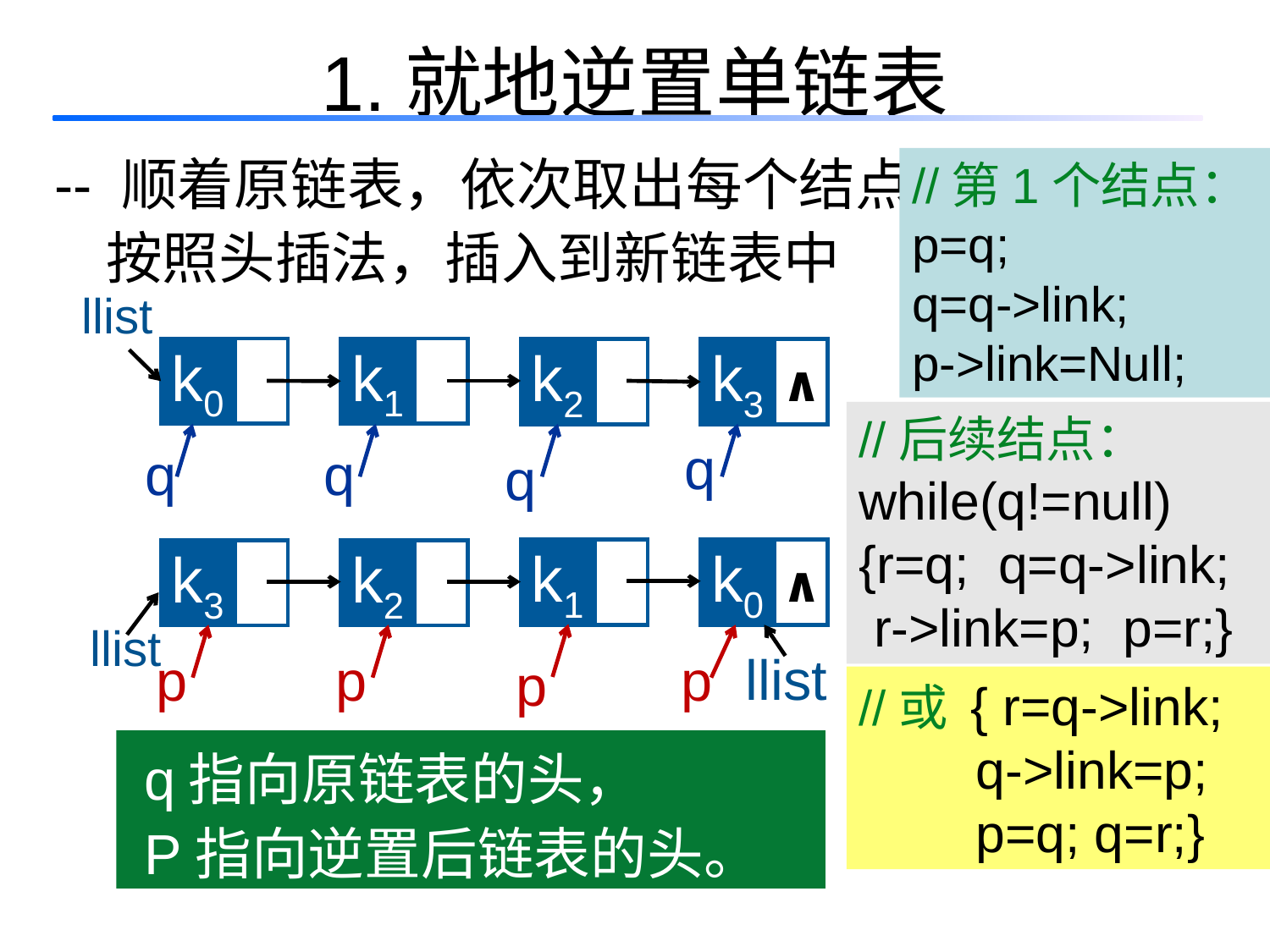

1.就地逆置单链表

-- 顺着原链表，依次取出每个结点，
   按照头插法，插入到新链表中
//第1个结点：p=q;
q=q->link;
p->link=Null;
llist
k0

k1

k2

k3
 ∧
//后续结点：
while(q!=null)
{r=q;  q=q->link;
 r->link=p;  p=r;}
q
q
q
q
k0
 ∧
k1

k3

k2

llist
llist
p
p
p
p
//或 { r=q->link;
        q->link=p;
        p=q; q=r;}
q指向原链表的头，
P指向逆置后链表的头。